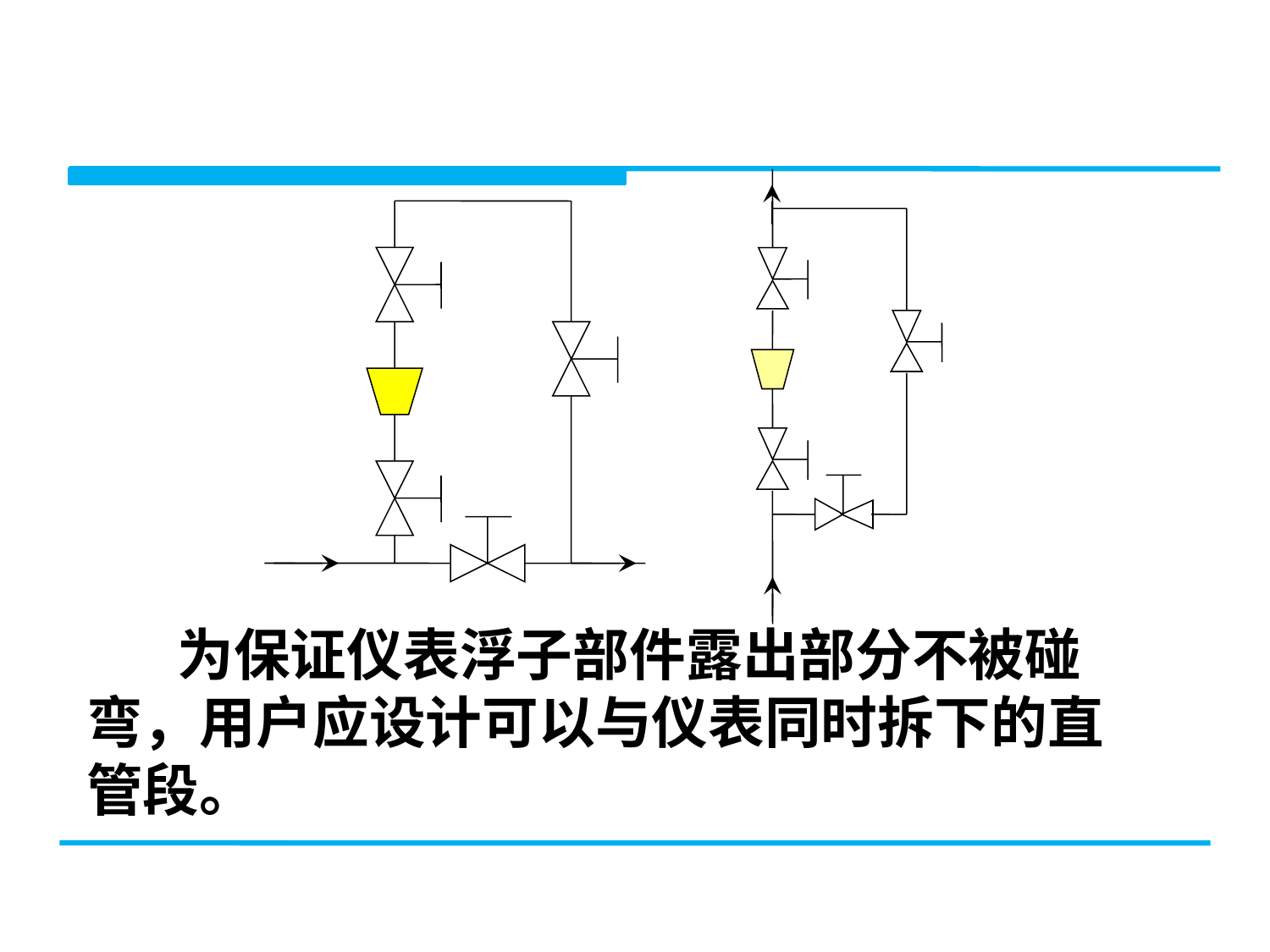

为保证仪表浮子部件露出部分不被碰弯，用户应设计可以与仪表同时拆下的直管段。